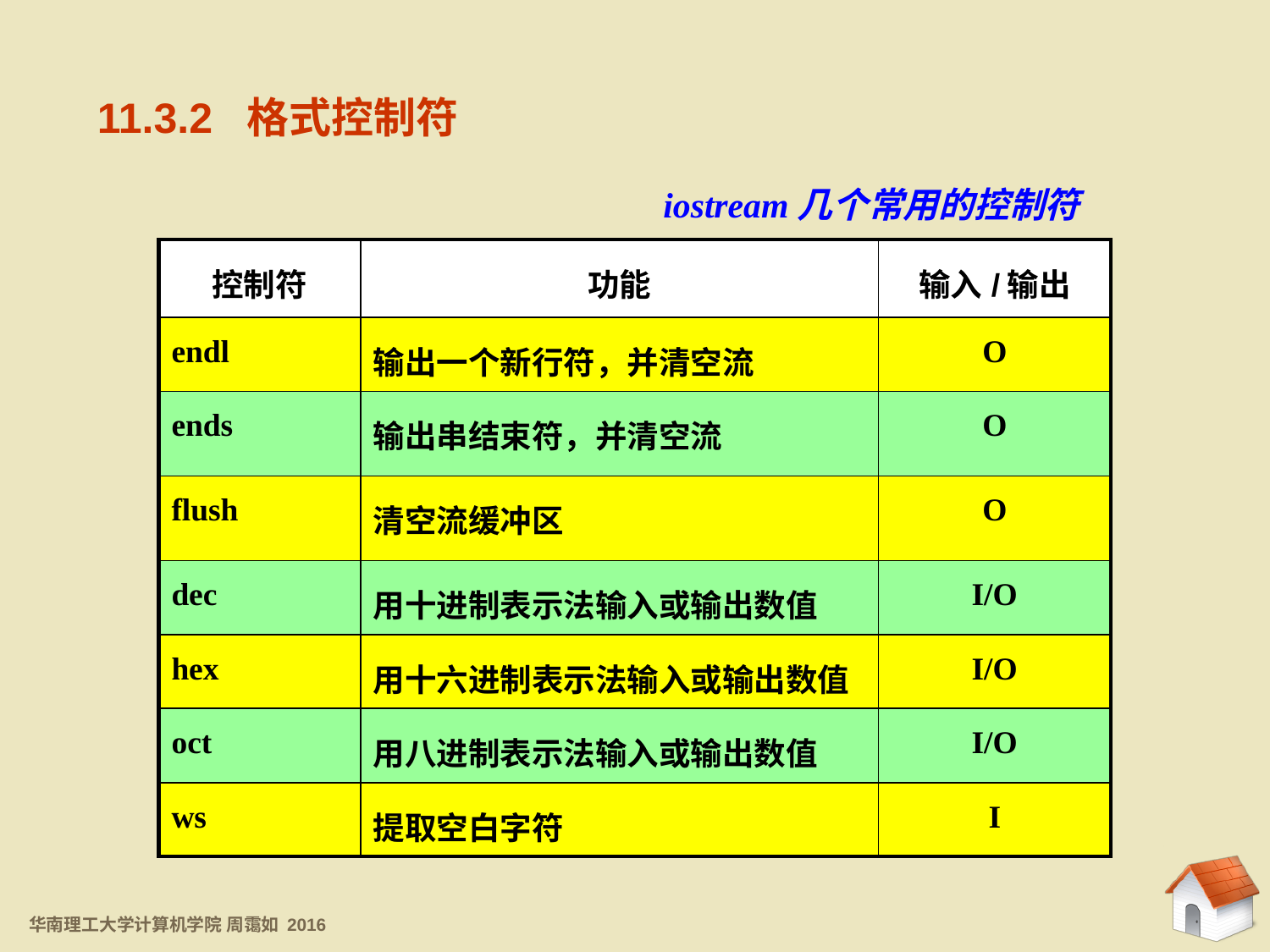

11.3.2  格式控制符
iostream几个常用的控制符
| 控制符 | 功能 | 输入/输出 |
| --- | --- | --- |
| endl | 输出一个新行符，并清空流 | O |
| ends | 输出串结束符，并清空流 | O |
| flush | 清空流缓冲区 | O |
| dec | 用十进制表示法输入或输出数值 | I/O |
| hex | 用十六进制表示法输入或输出数值 | I/O |
| oct | 用八进制表示法输入或输出数值 | I/O |
| ws | 提取空白字符 | I |